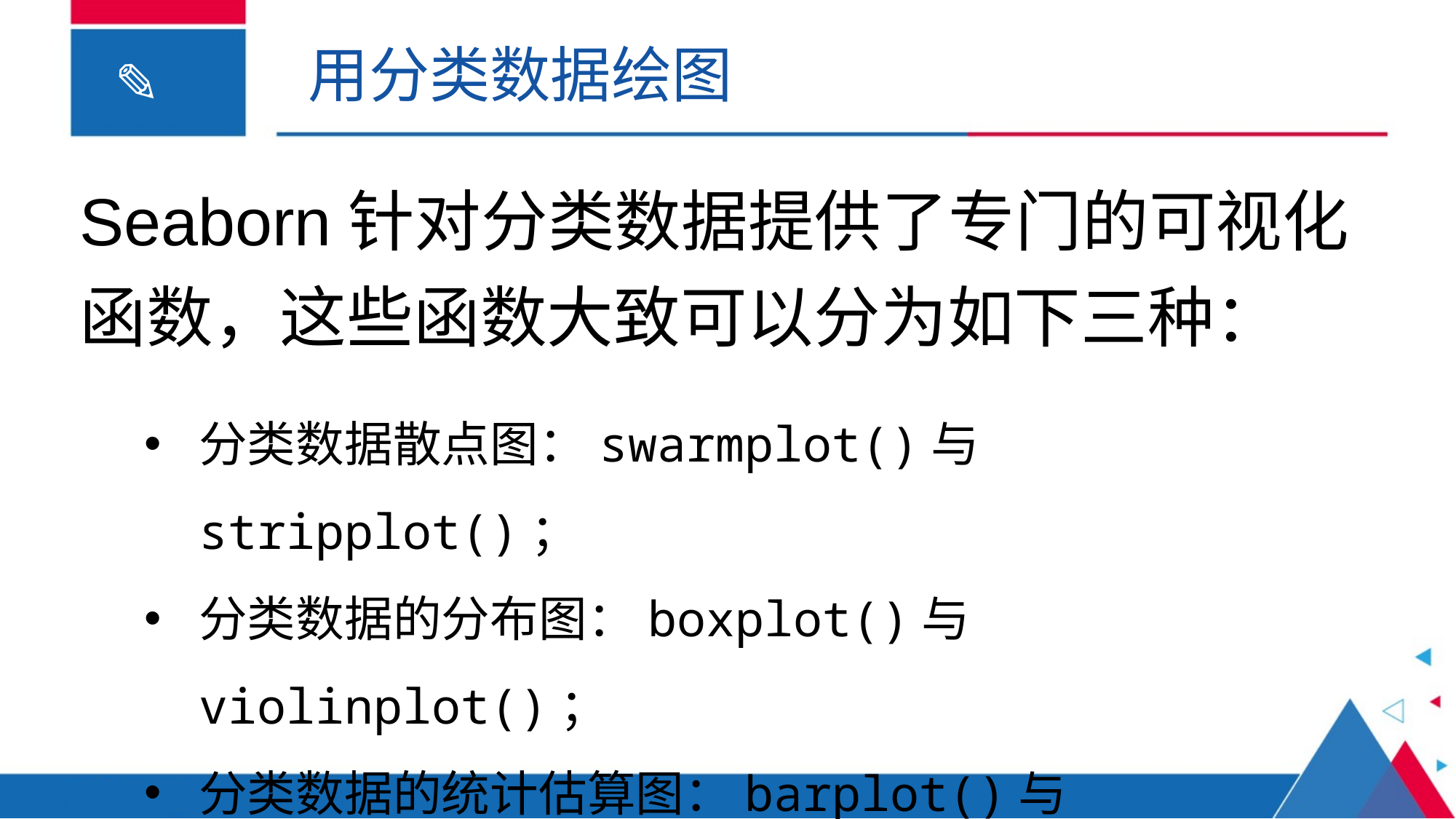

用分类数据绘图
Seaborn针对分类数据提供了专门的可视化函数，这些函数大致可以分为如下三种：
分类数据散点图：swarmplot()与stripplot()；
分类数据的分布图：boxplot()与violinplot()；
分类数据的统计估算图：barplot()与pointplot()。